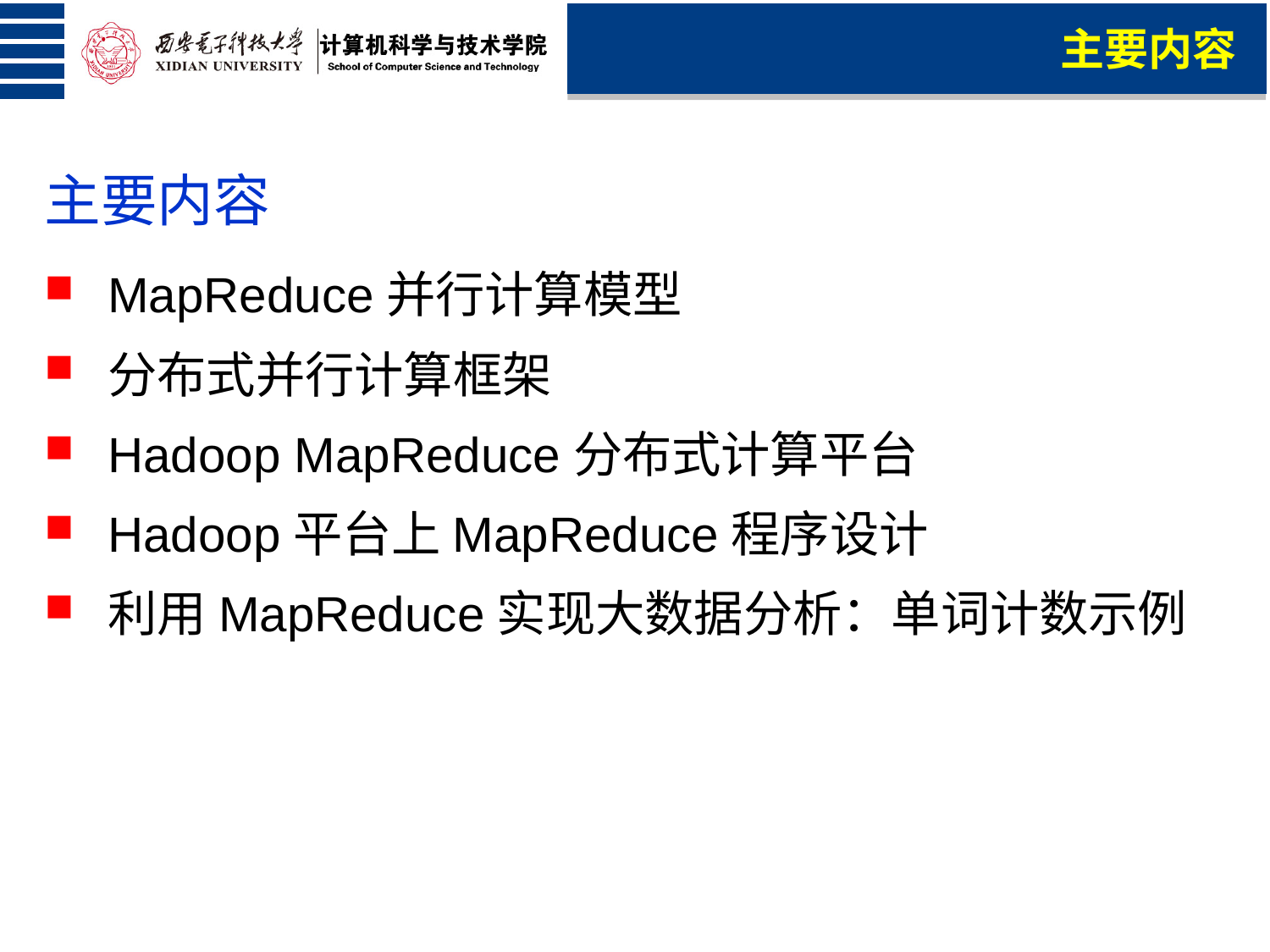

主要内容
主要内容
MapReduce并行计算模型
分布式并行计算框架
Hadoop MapReduce分布式计算平台
Hadoop平台上MapReduce程序设计
利用MapReduce实现大数据分析：单词计数示例